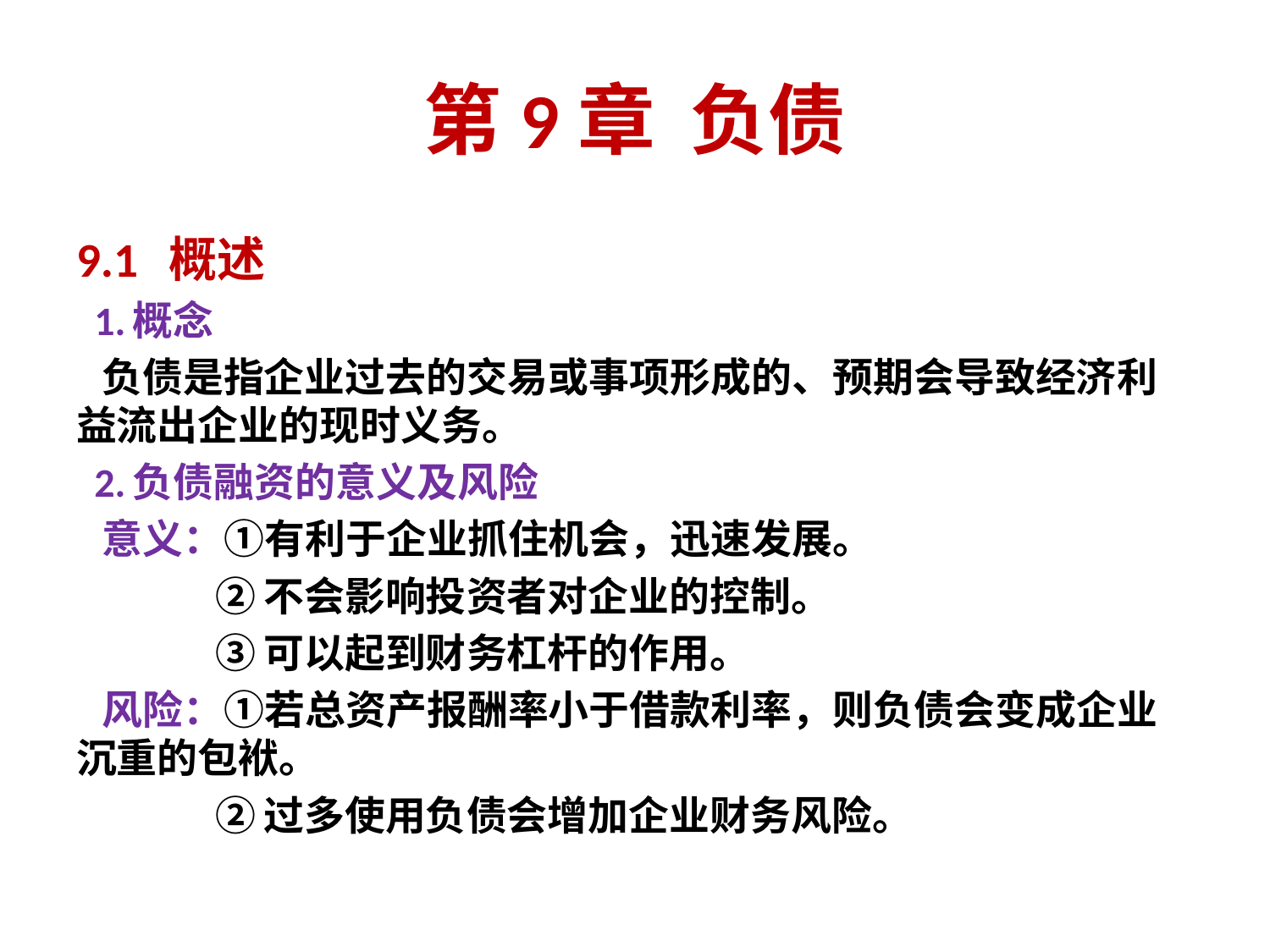

# 第9章  负债
9.1  概述
  1.概念
  负债是指企业过去的交易或事项形成的、预期会导致经济利益流出企业的现时义务。
  2.负债融资的意义及风险
  意义：①有利于企业抓住机会，迅速发展。
               ②不会影响投资者对企业的控制。
               ③可以起到财务杠杆的作用。
  风险：①若总资产报酬率小于借款利率，则负债会变成企业沉重的包袱。
               ②过多使用负债会增加企业财务风险。